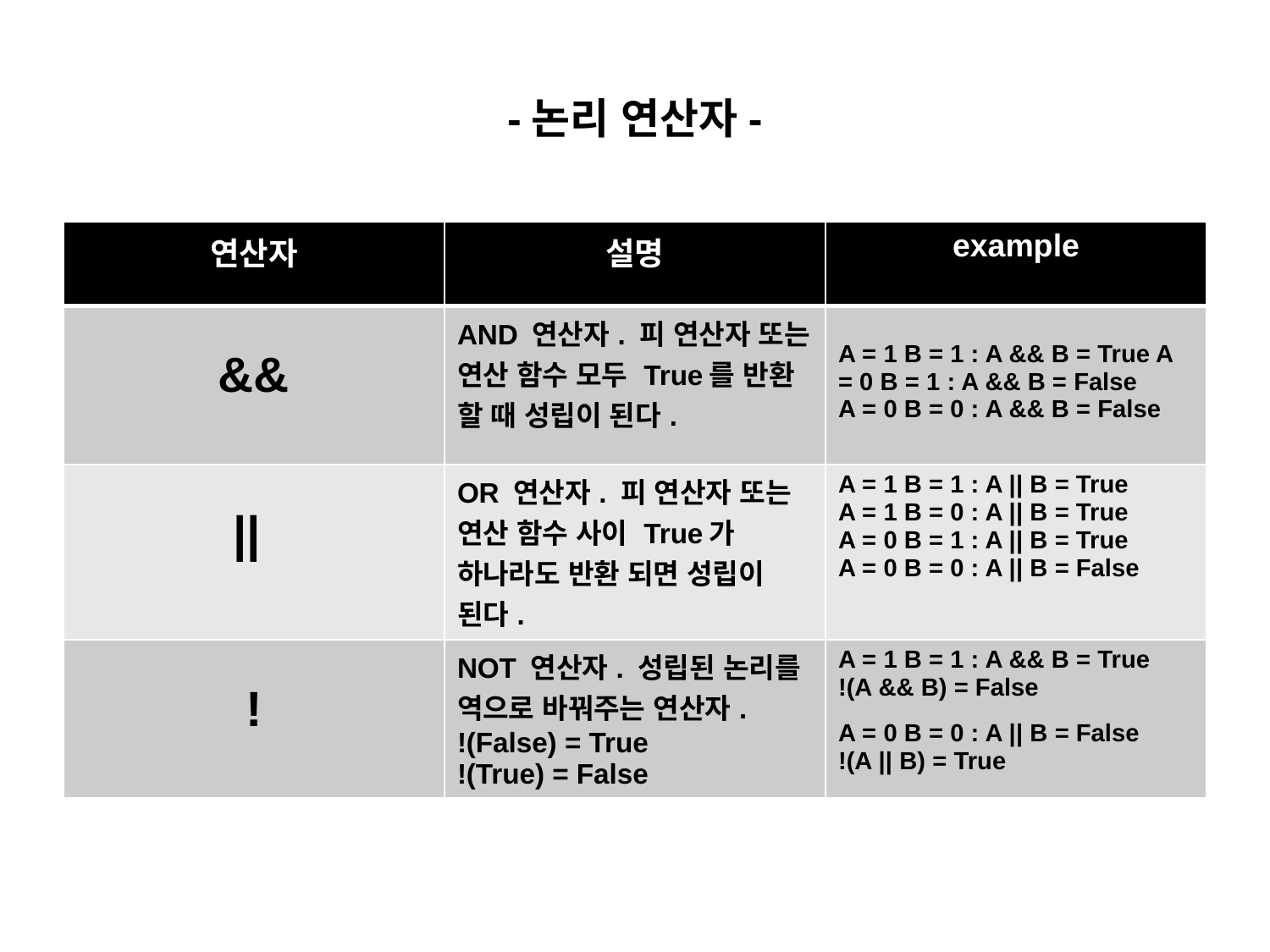

# -논리 연산자-
| 연산자 | 설명 | example |
| --- | --- | --- |
| && | AND 연산자. 피 연산자 또는 연산 함수 모두 True를 반환 할 때 성립이 된다. | A = 1 B = 1 : A && B = True A = 0 B = 1 : A && B = False A = 0 B = 0 : A && B = False |
| || | OR 연산자. 피 연산자 또는 연산 함수 사이 True가 하나라도 반환 되면 성립이 된다. | A = 1 B = 1 : A || B = True A = 1 B = 0 : A || B = True A = 0 B = 1 : A || B = True A = 0 B = 0 : A || B = False |
| ! | NOT 연산자. 성립된 논리를 역으로 바꿔주는 연산자. !(False) = True !(True) = False | A = 1 B = 1 : A && B = True !(A && B) = False A = 0 B = 0 : A || B = False !(A || B) = True |